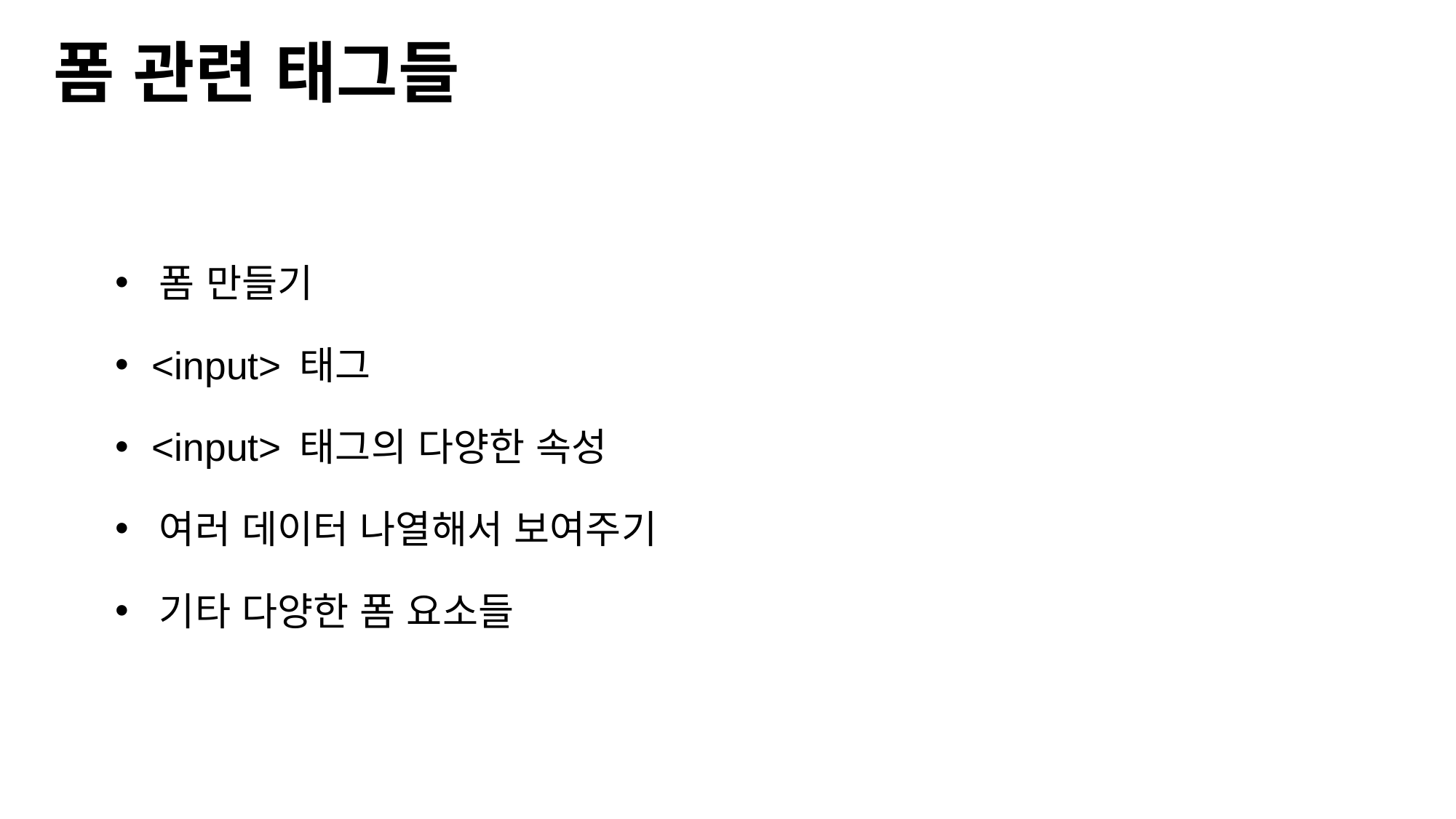

# 폼 관련 태그들
 폼 만들기
 <input> 태그
 <input> 태그의 다양한 속성
 여러 데이터 나열해서 보여주기
 기타 다양한 폼 요소들